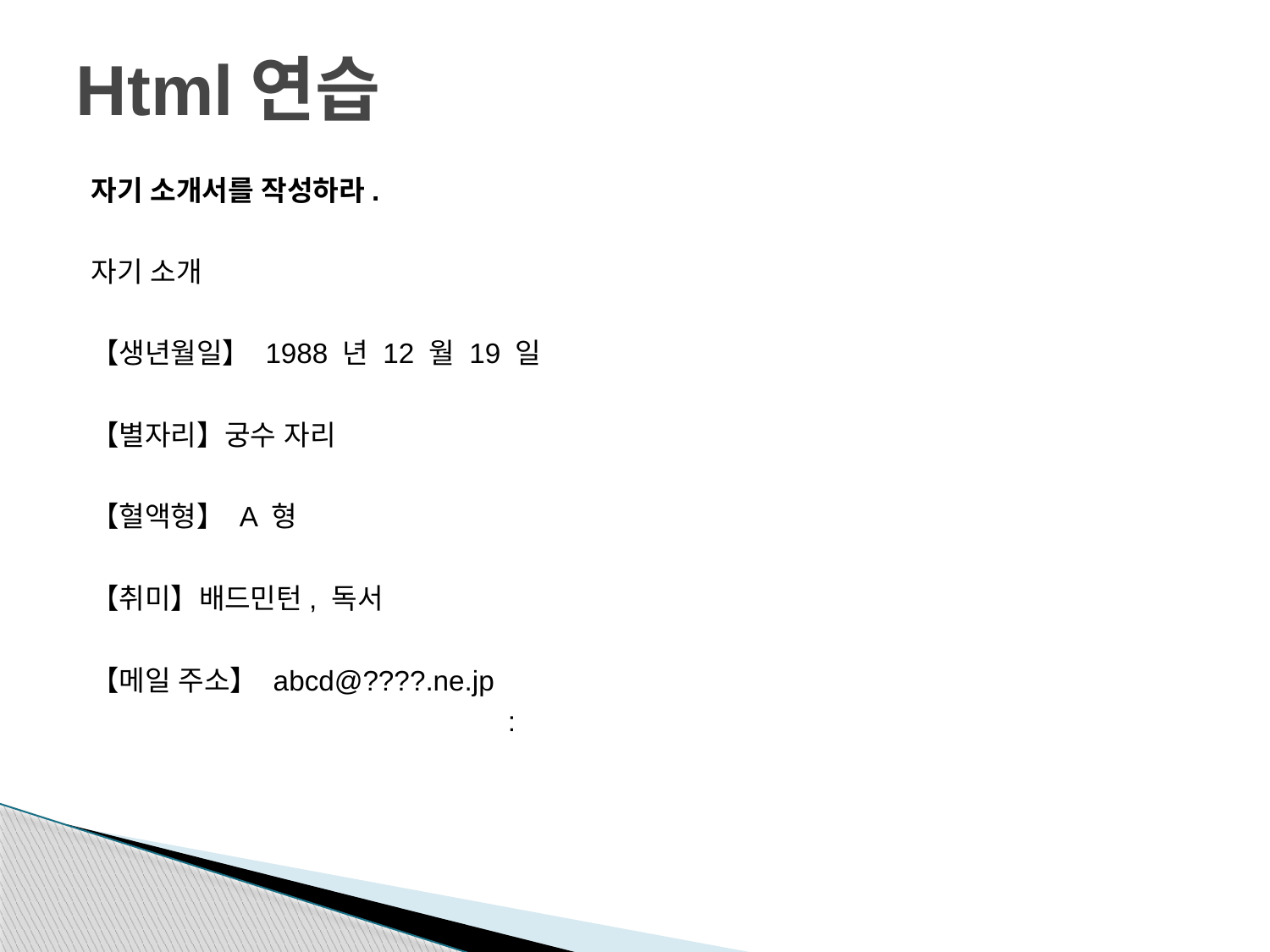

# Html연습
자기 소개서를 작성하라.

자기 소개

【생년월일】 1988 년 12 월 19 일

【별자리】궁수 자리

【혈액형】 A 형

【취미】배드민턴, 독서

【메일 주소】 abcd@????.ne.jp
				: